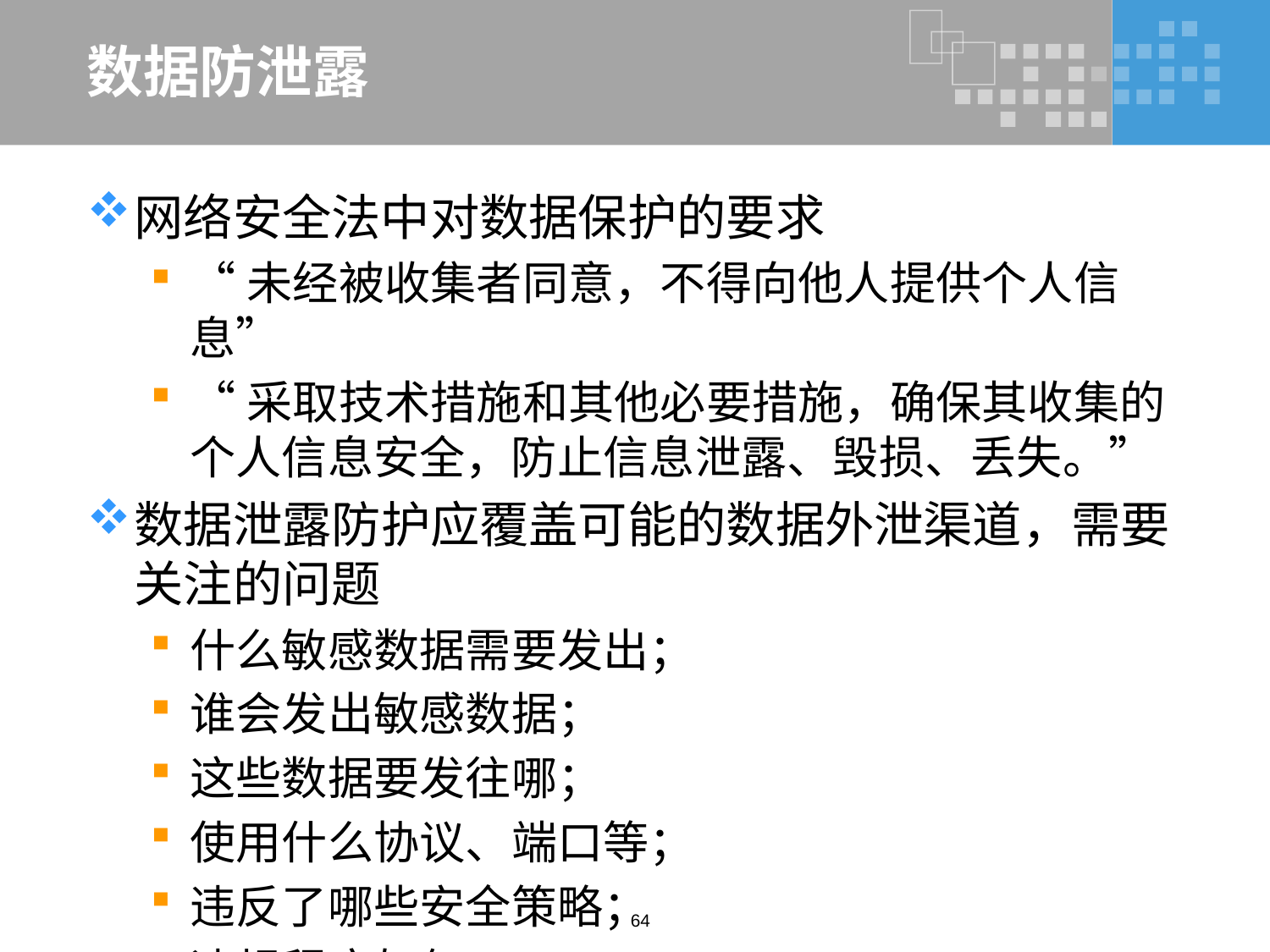

# 数据防泄露
网络安全法中对数据保护的要求
“未经被收集者同意，不得向他人提供个人信息”
“采取技术措施和其他必要措施，确保其收集的个人信息安全，防止信息泄露、毁损、丢失。”
数据泄露防护应覆盖可能的数据外泄渠道，需要关注的问题
什么敏感数据需要发出；
谁会发出敏感数据；
这些数据要发往哪；
使用什么协议、端口等；
违反了哪些安全策略；
违规程度如何。

64